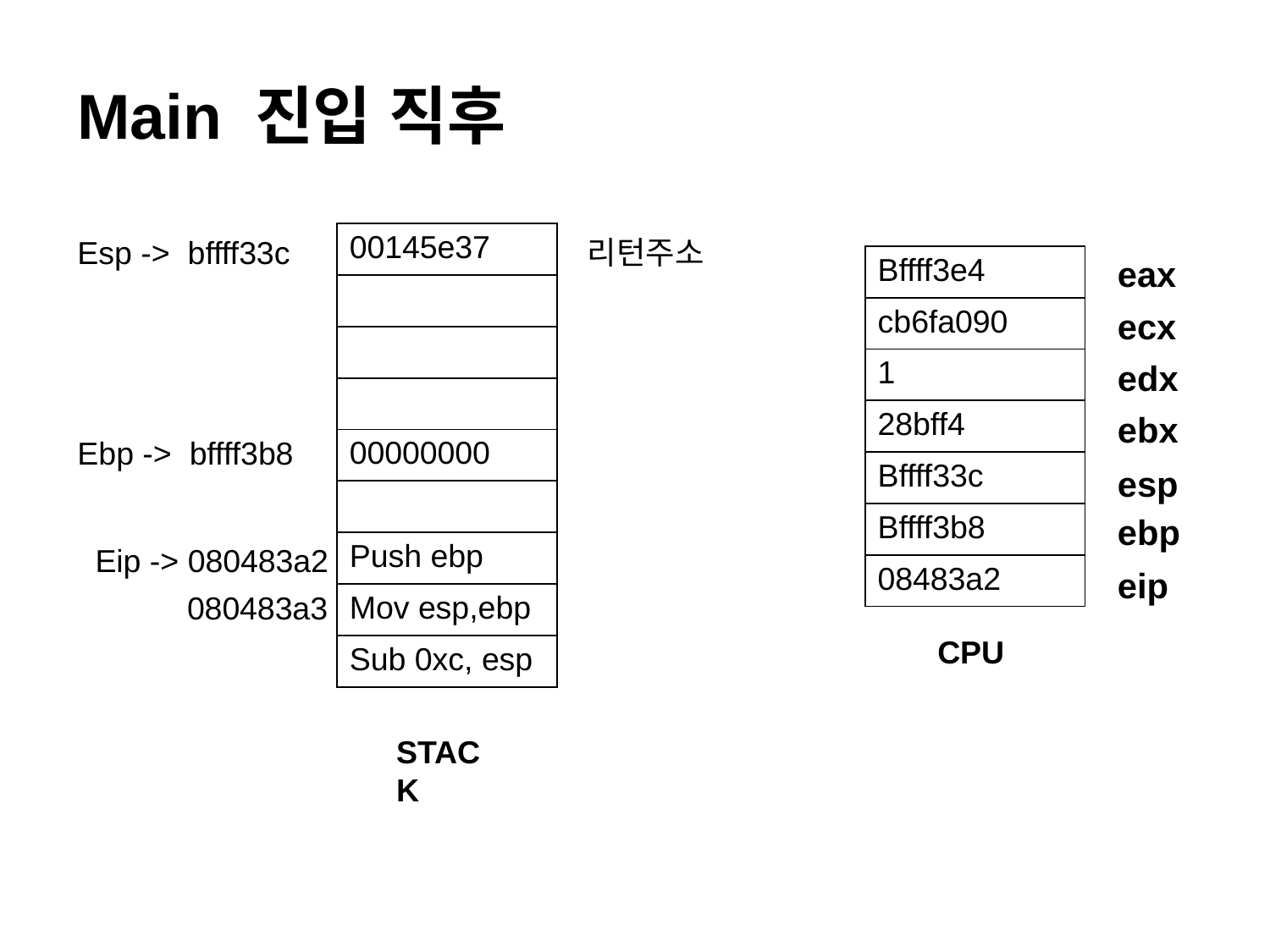

Main 진입 직후
| 00145e37 |
| --- |
|  |
|  |
|  |
| 00000000 |
|  |
| Push ebp |
| Mov esp,ebp |
| Sub 0xc, esp |
Esp ->  bffff33c
리턴주소
| Bffff3e4 |
| --- |
| cb6fa090 |
| 1 |
| 28bff4 |
| Bffff33c |
| Bffff3b8 |
| 08483a2 |
eax
ecx
edx
ebx
Ebp ->  bffff3b8
esp
ebp
Eip -> 080483a2
eip
080483a3
CPU
STACK